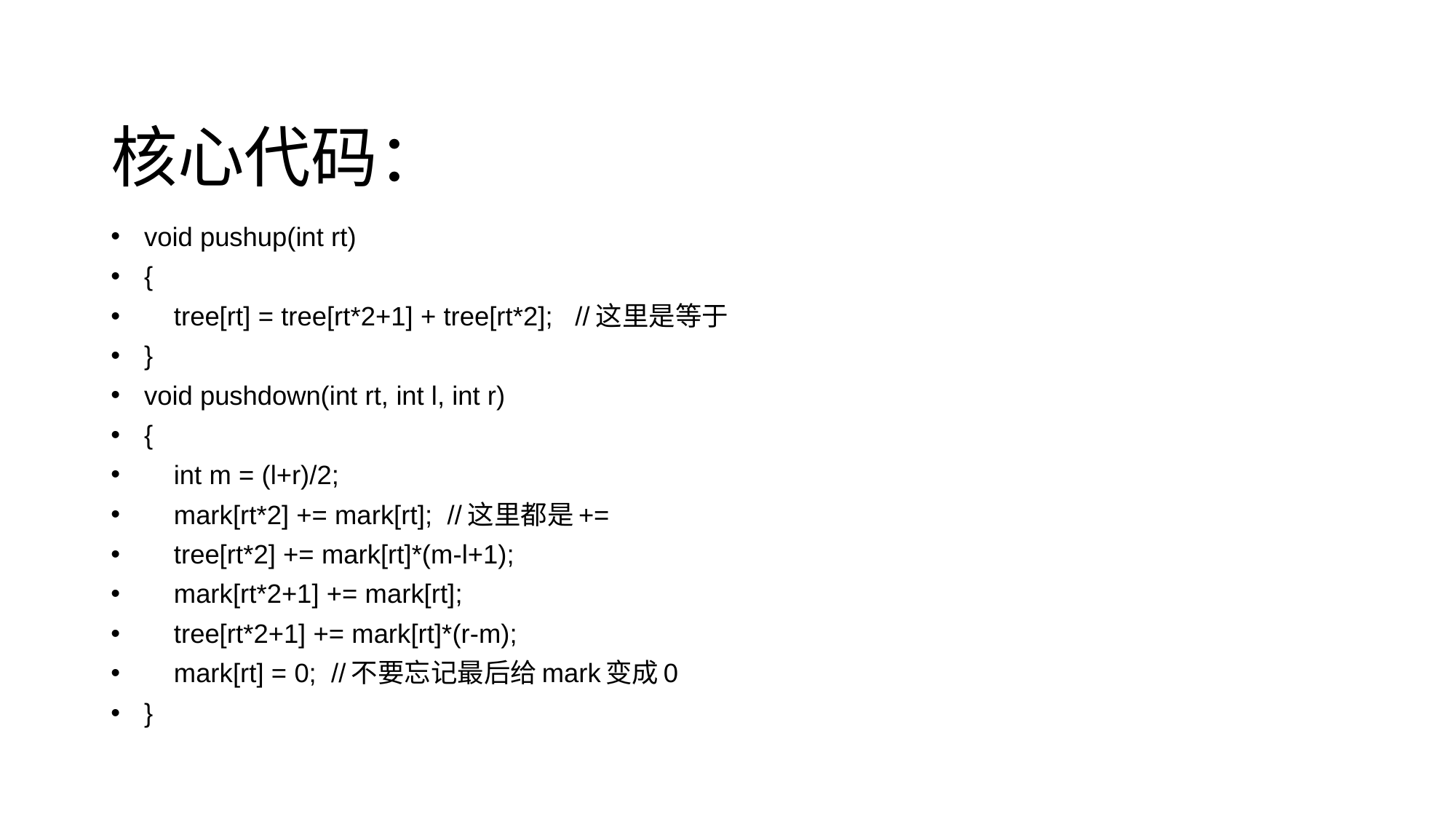

# 核心代码：
void pushup(int rt)
{
    tree[rt] = tree[rt*2+1] + tree[rt*2];   //这里是等于
}
void pushdown(int rt, int l, int r)
{
    int m = (l+r)/2;
    mark[rt*2] += mark[rt];  //这里都是+=
    tree[rt*2] += mark[rt]*(m-l+1);
    mark[rt*2+1] += mark[rt];
    tree[rt*2+1] += mark[rt]*(r-m);
    mark[rt] = 0;  //不要忘记最后给mark变成0
}